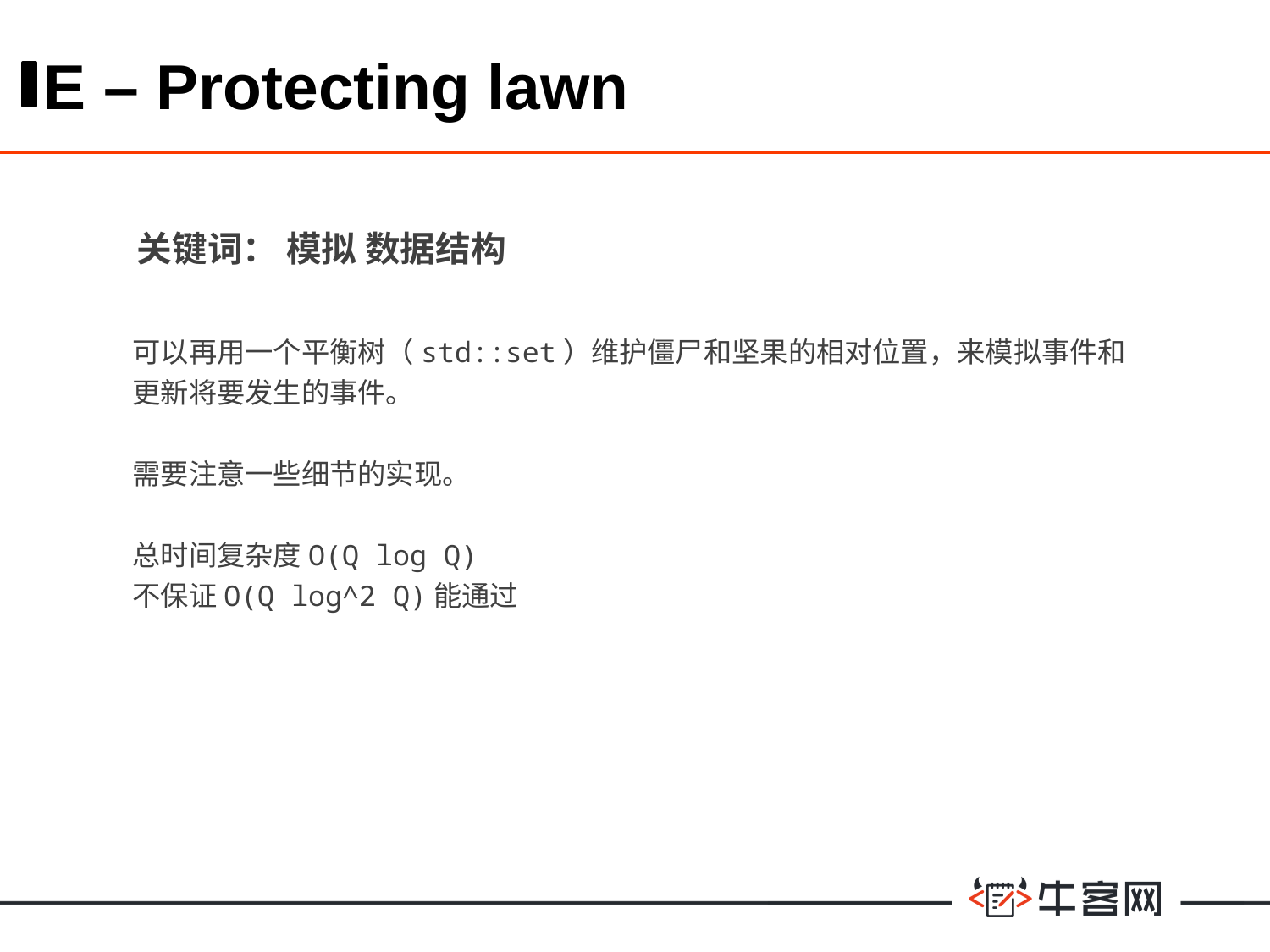

E – Protecting lawn

关键词： 模拟 数据结构

可以再用一个平衡树（std::set）维护僵尸和坚果的相对位置，来模拟事件和更新将要发生的事件。

需要注意一些细节的实现。

总时间复杂度O(Q log Q)
不保证O(Q log^2 Q)能通过